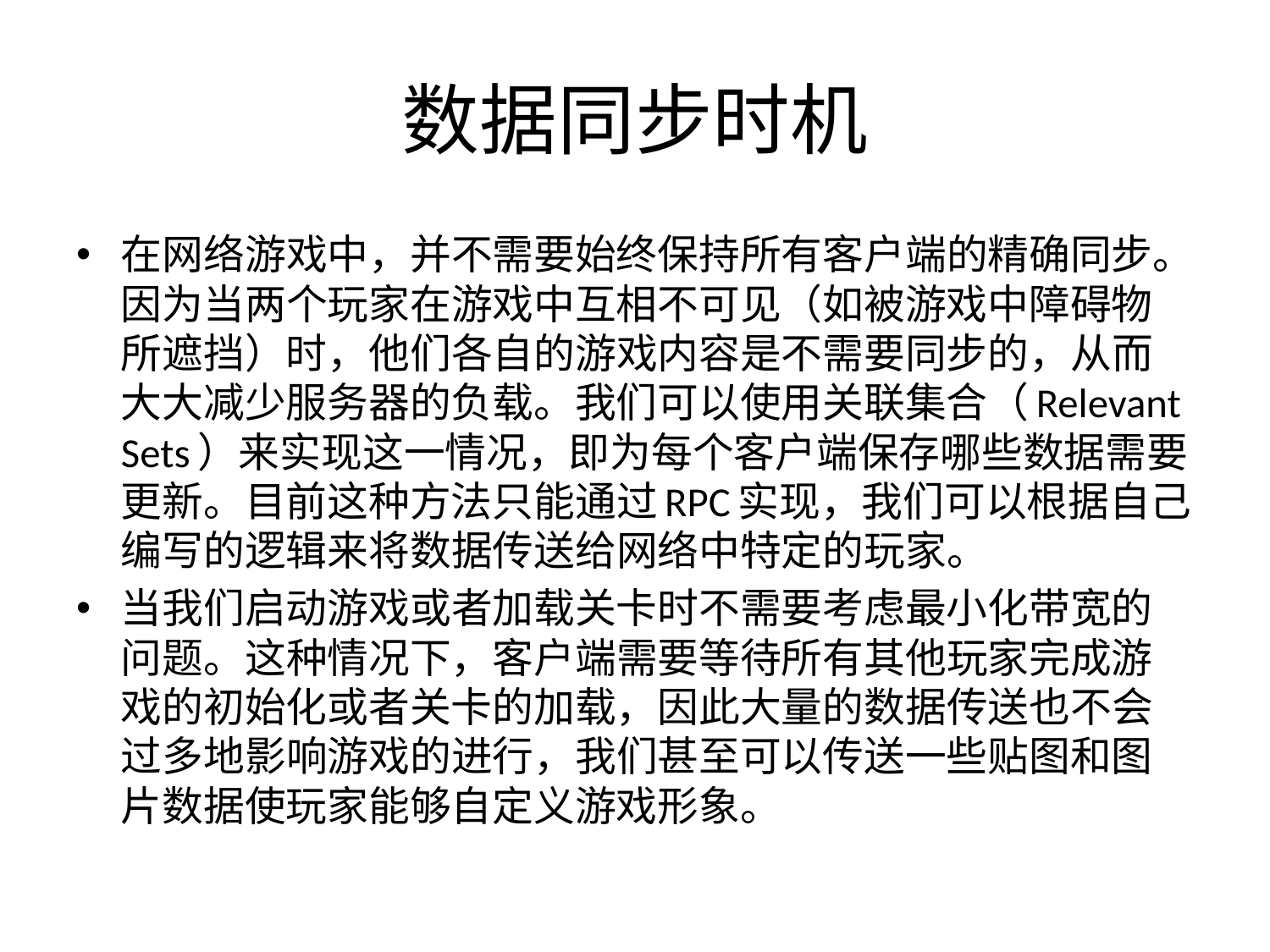

# 数据同步时机
在网络游戏中，并不需要始终保持所有客户端的精确同步。因为当两个玩家在游戏中互相不可见（如被游戏中障碍物所遮挡）时，他们各自的游戏内容是不需要同步的，从而大大减少服务器的负载。我们可以使用关联集合（Relevant Sets）来实现这一情况，即为每个客户端保存哪些数据需要更新。目前这种方法只能通过RPC实现，我们可以根据自己编写的逻辑来将数据传送给网络中特定的玩家。
当我们启动游戏或者加载关卡时不需要考虑最小化带宽的问题。这种情况下，客户端需要等待所有其他玩家完成游戏的初始化或者关卡的加载，因此大量的数据传送也不会过多地影响游戏的进行，我们甚至可以传送一些贴图和图片数据使玩家能够自定义游戏形象。